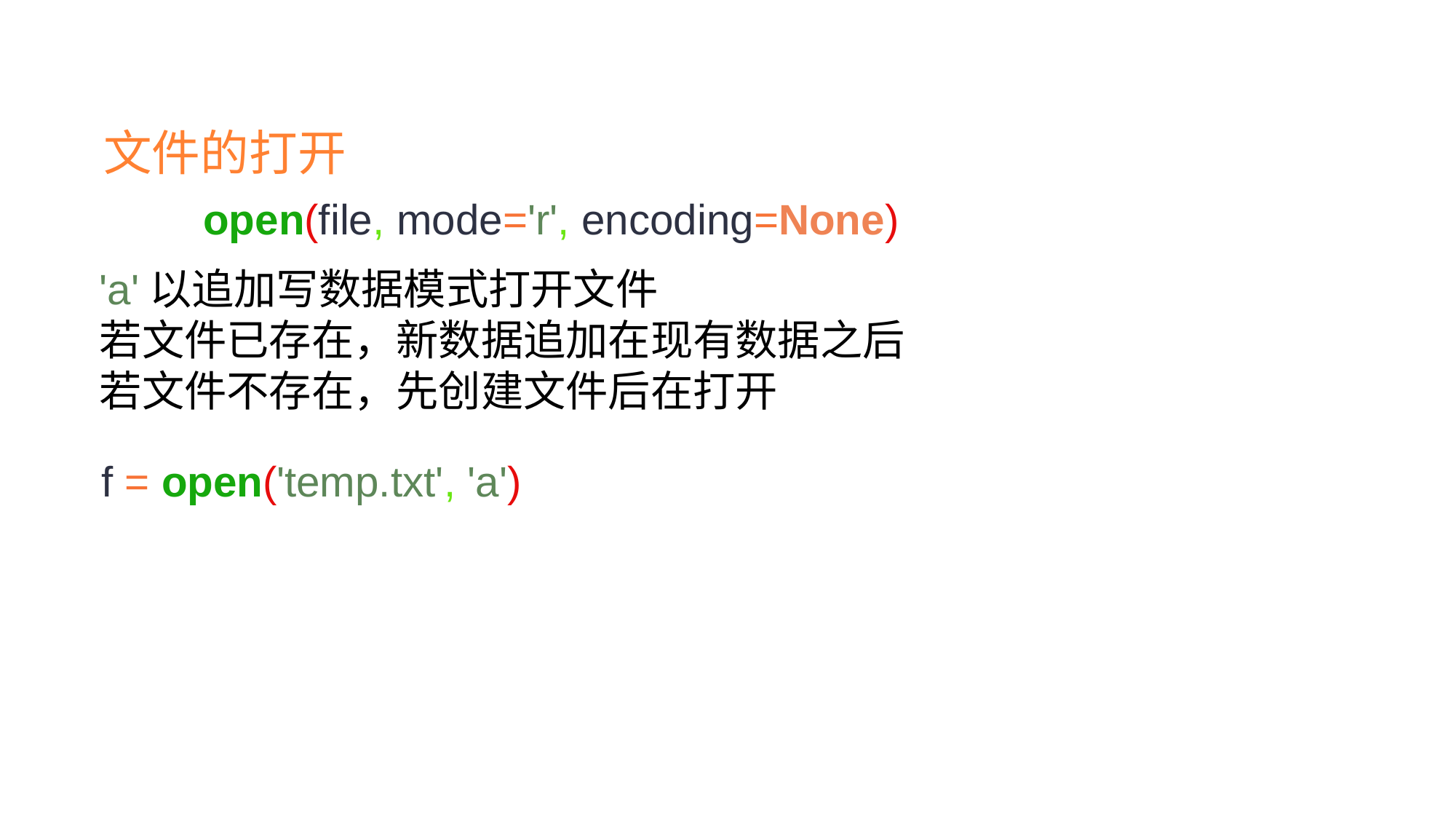

文件的打开
open(file, mode='r', encoding=None)
'a'以追加写数据模式打开文件
若文件已存在，新数据追加在现有数据之后
若文件不存在，先创建文件后在打开
f = open('temp.txt', 'a')